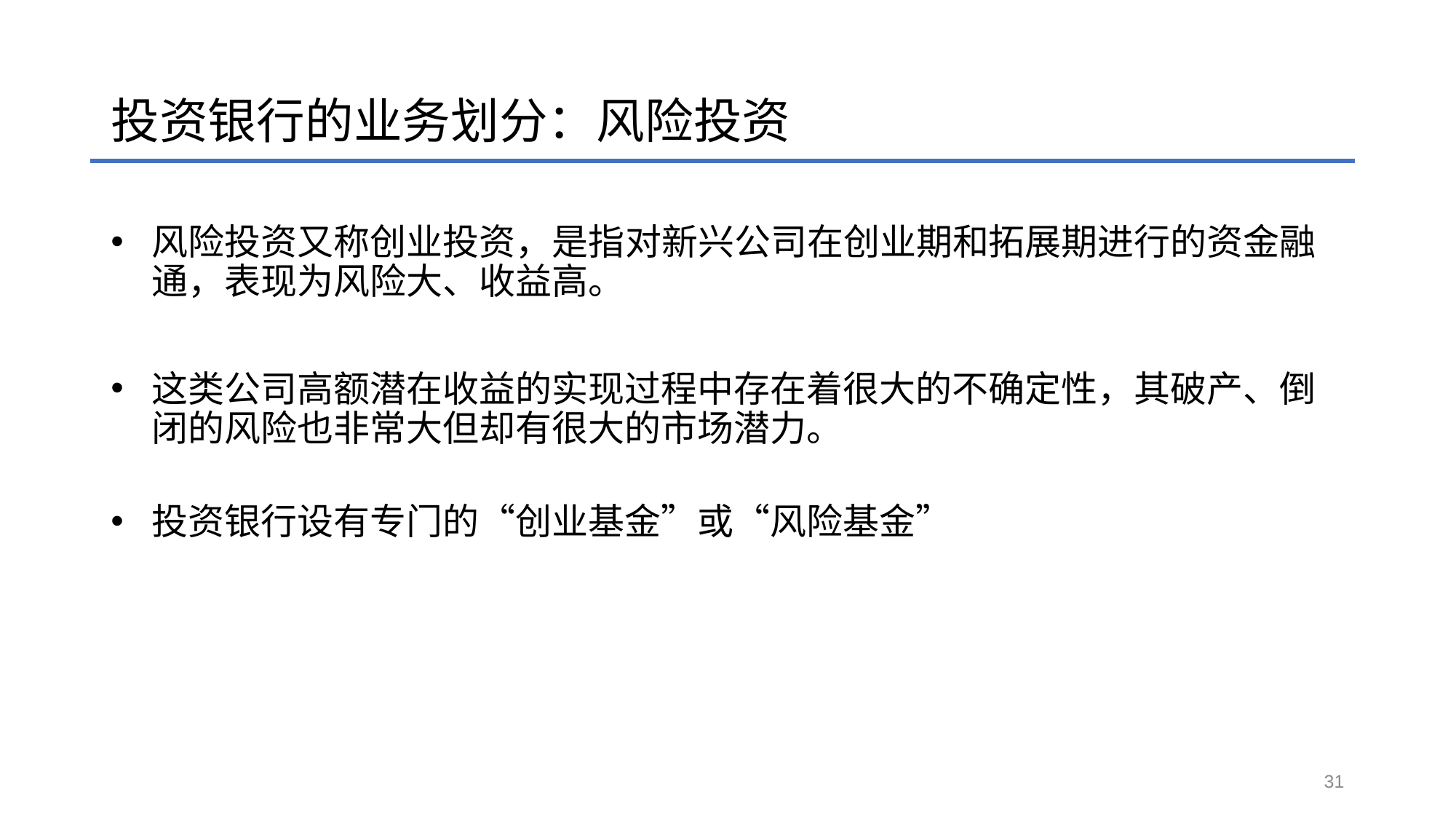

# 投资银行的业务划分：风险投资
风险投资又称创业投资，是指对新兴公司在创业期和拓展期进行的资金融通，表现为风险大、收益高。

这类公司高额潜在收益的实现过程中存在着很大的不确定性，其破产、倒闭的风险也非常大但却有很大的市场潜力。

投资银行设有专门的“创业基金”或“风险基金”
31